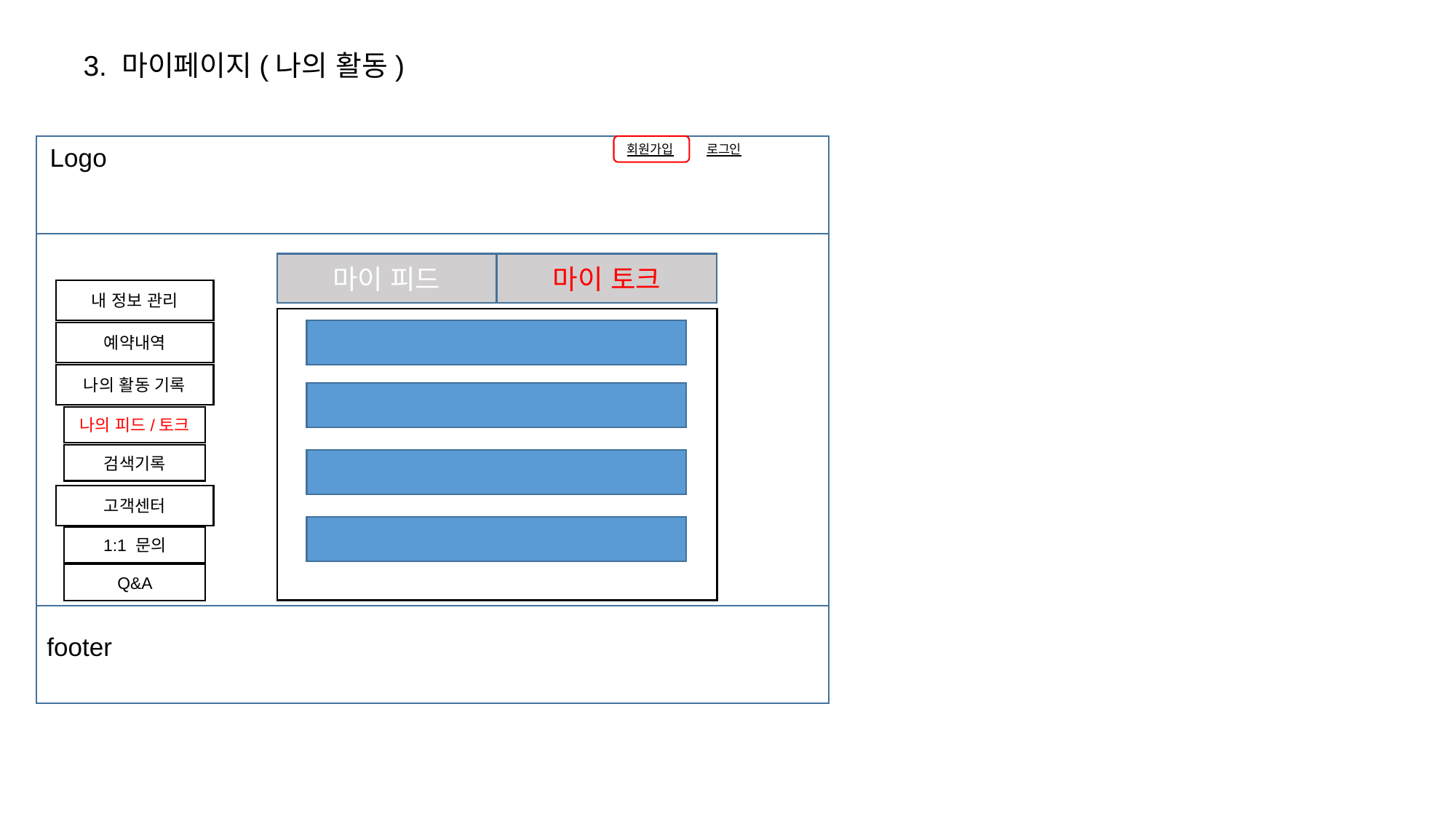

# 3. 마이페이지(나의 활동)
회원가입
로그인

Logo

마이 피드
마이 토크
내 정보 관리

예약내역
나의 활동 기록

나의 피드/토크
검색기록

고객센터

1:1 문의
Q&A

footer